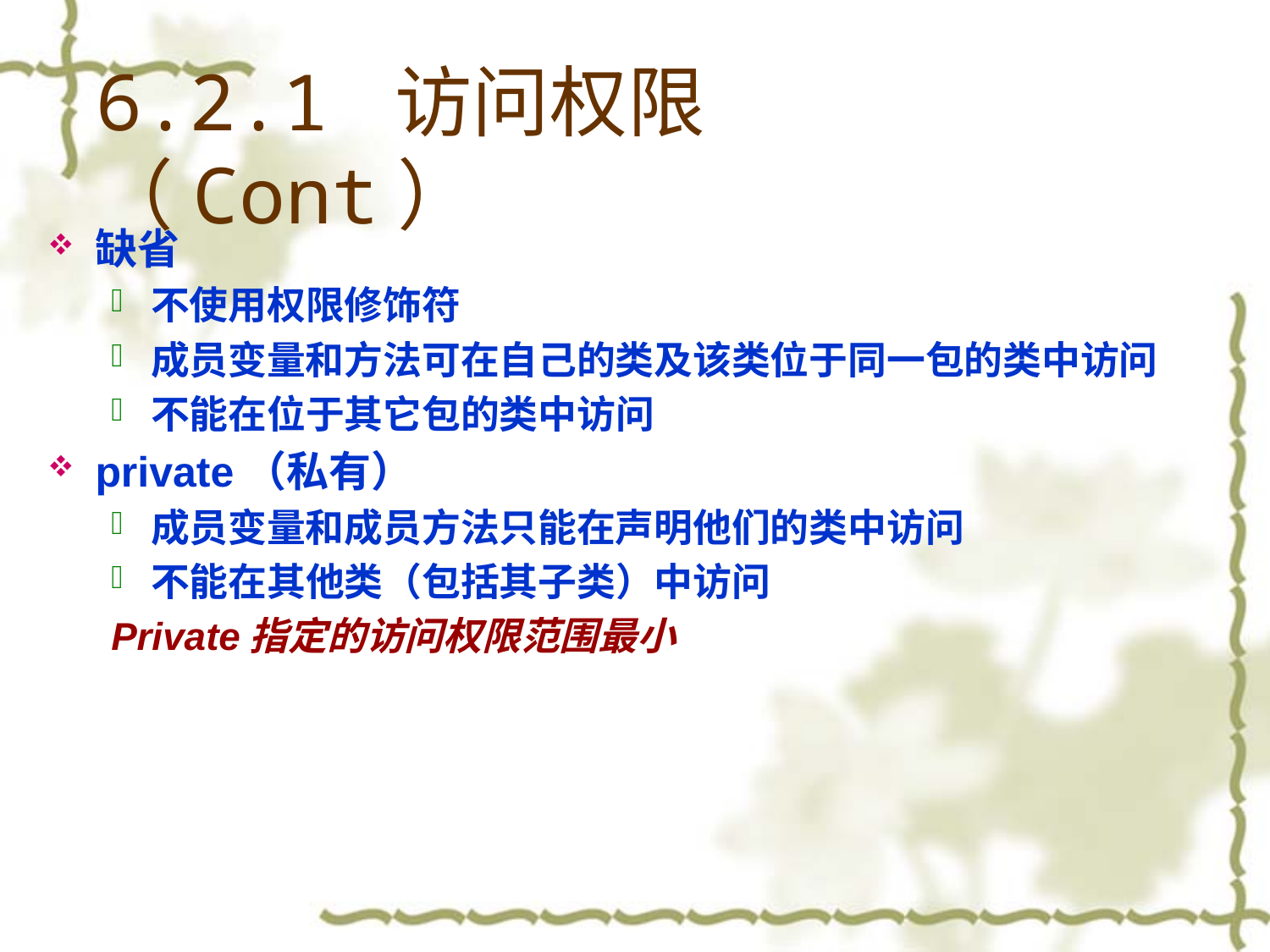

# 6.2.1 访问权限（Cont）
缺省
不使用权限修饰符
成员变量和方法可在自己的类及该类位于同一包的类中访问
不能在位于其它包的类中访问
private（私有）
成员变量和成员方法只能在声明他们的类中访问
不能在其他类（包括其子类）中访问
Private指定的访问权限范围最小